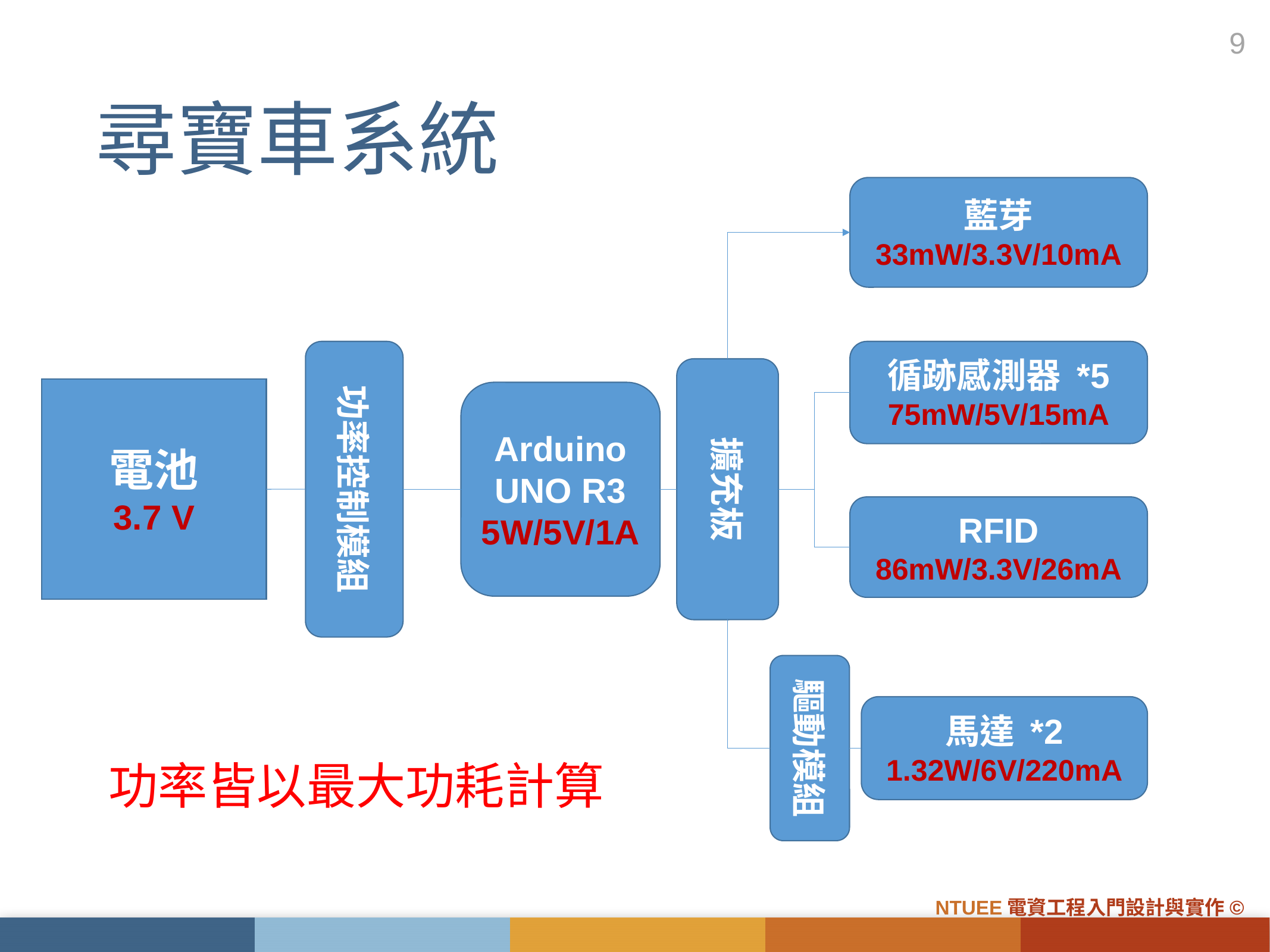

9
# 尋寶車系統
藍芽
33mW/3.3V/10mA
功率控制模組
循跡感測器 *5
75mW/5V/15mA
擴充板
電池
3.7 V
Arduino UNO R3
5W/5V/1A
RFID
86mW/3.3V/26mA
驅動模組
馬達 *2
1.32W/6V/220mA
功率皆以最大功耗計算